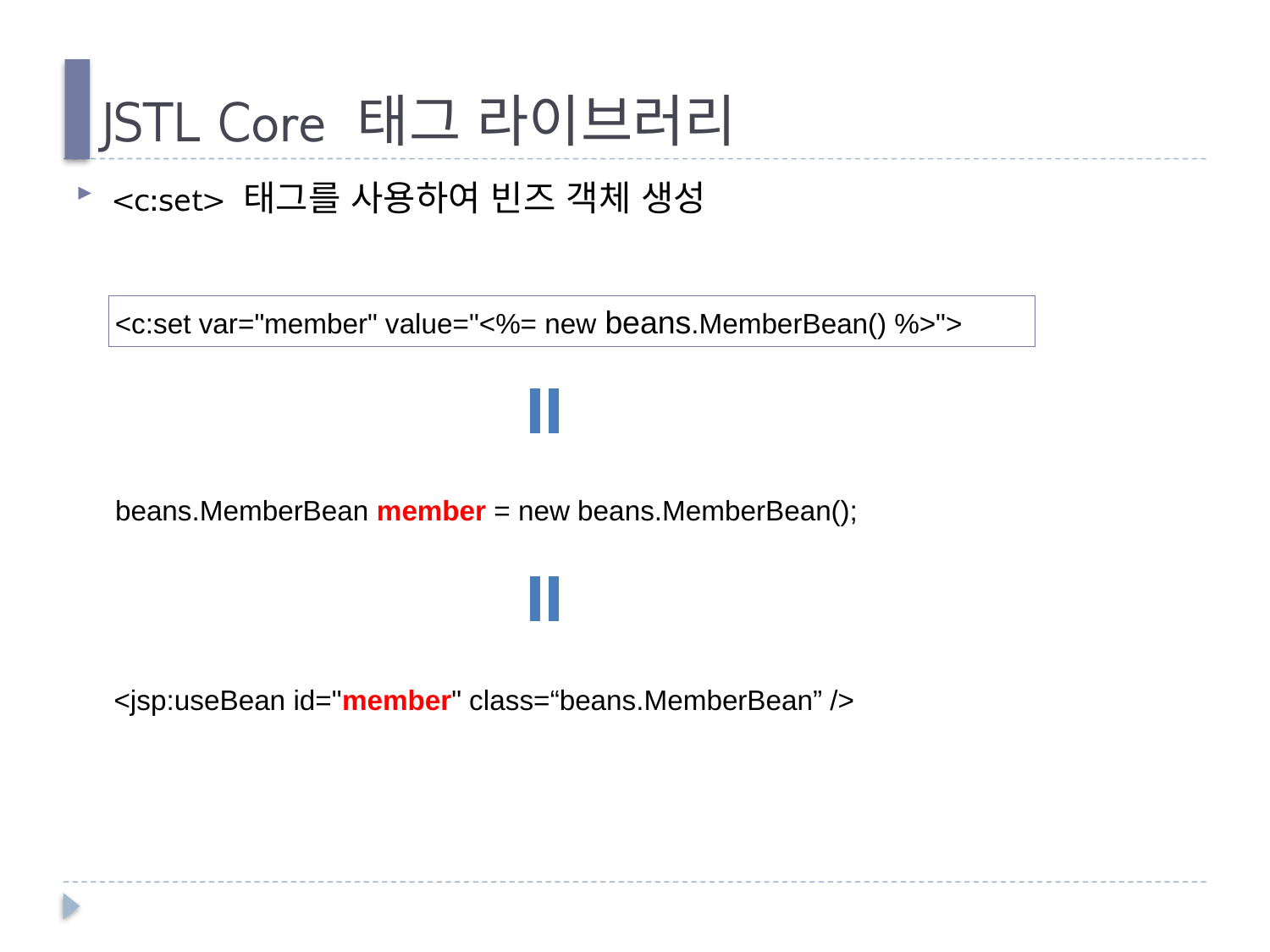

# JSTL Core 태그 라이브러리
<c:set> 태그를 사용하여 빈즈 객체 생성
<c:set var="member" value="<%= new beans.MemberBean() %>">

beans.MemberBean member = new beans.MemberBean();

<jsp:useBean id="member" class=“beans.MemberBean” />